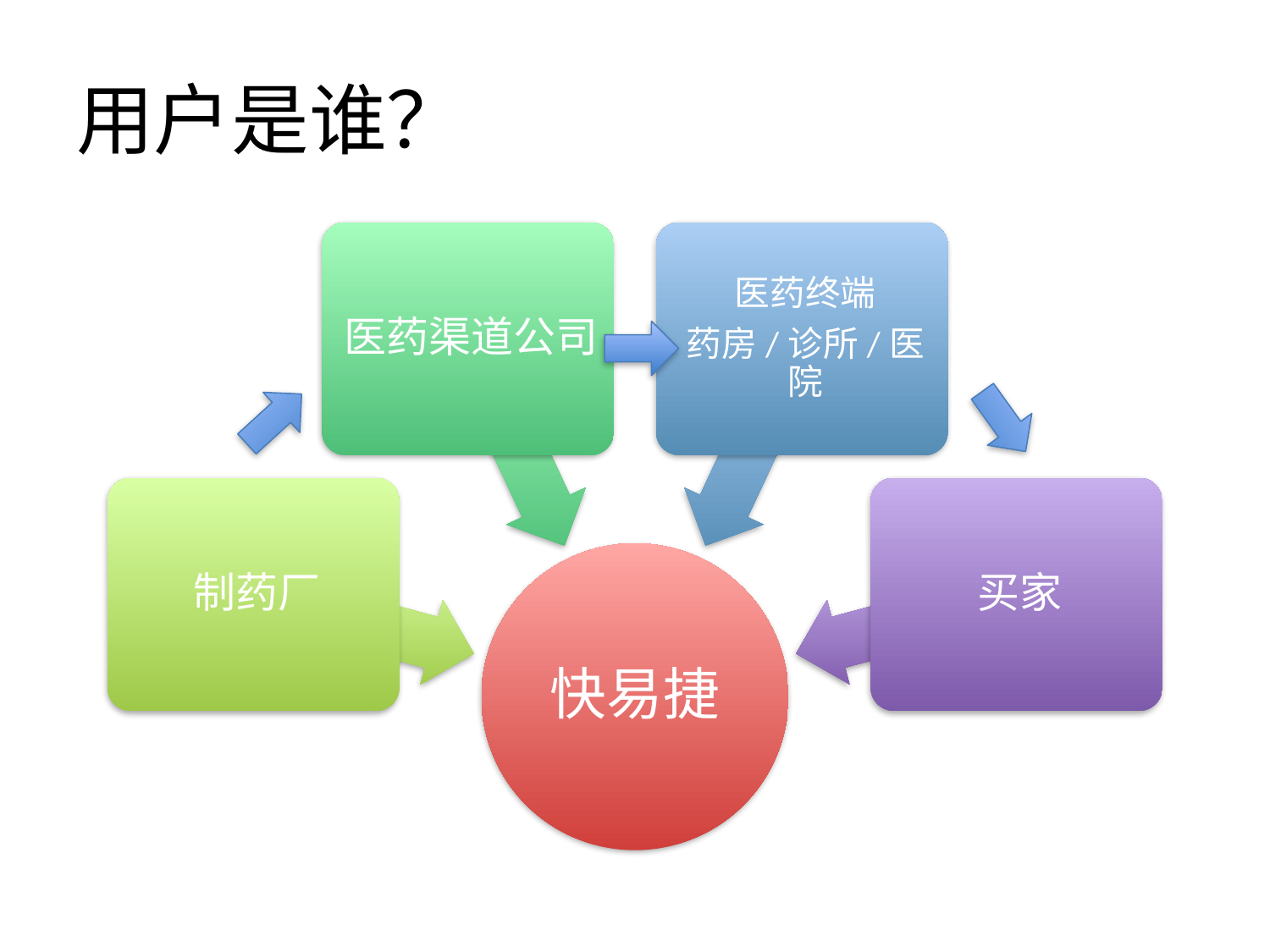

# 用户是谁？
快易捷
制药厂
医药渠道公司
医药终端
药房/诊所/医院
买家